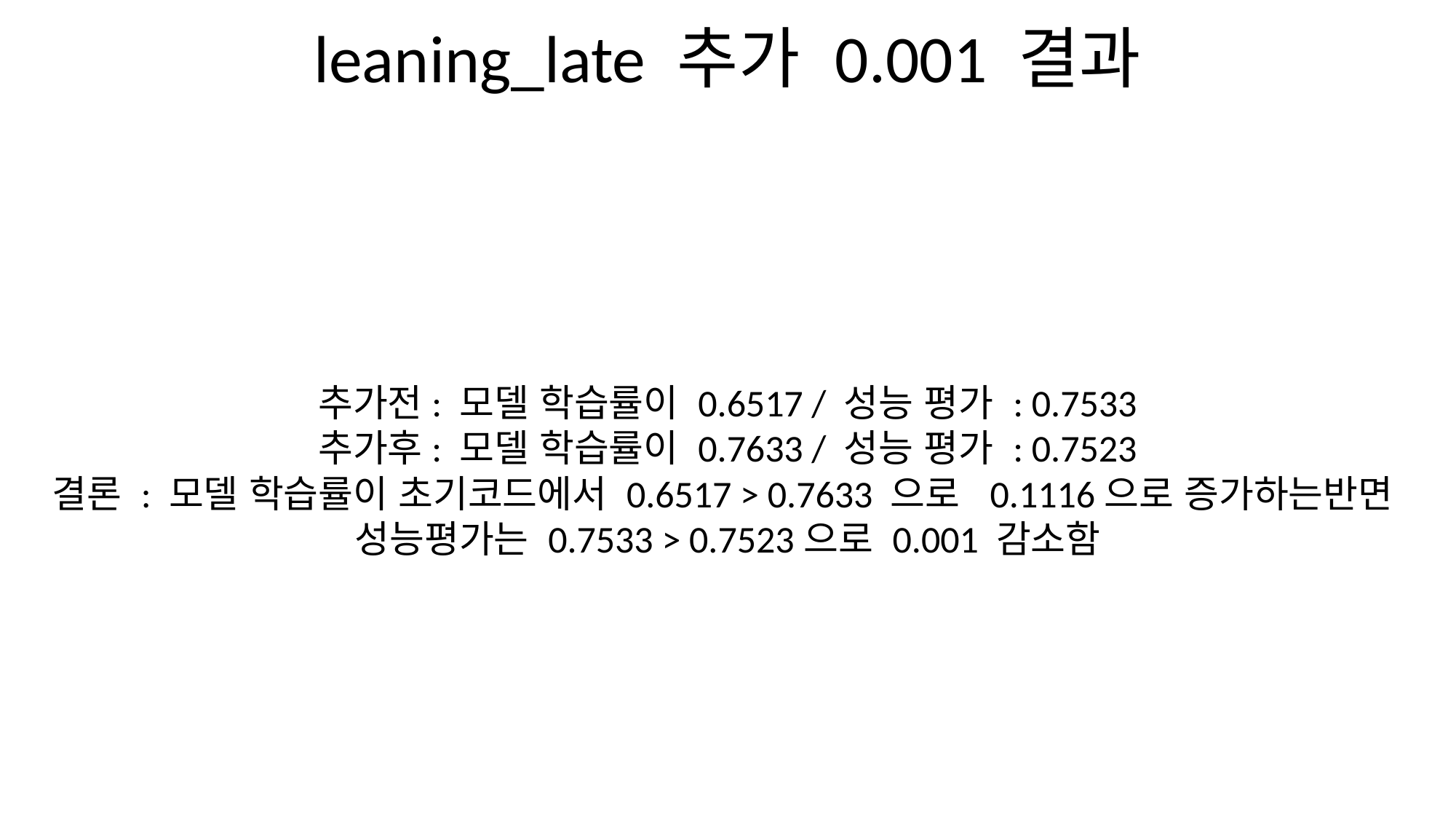

leaning_late 추가 0.001 결과
추가전: 모델 학습률이 0.6517 / 성능 평가 : 0.7533
추가후: 모델 학습률이 0.7633 / 성능 평가 : 0.7523
결론 : 모델 학습률이 초기코드에서 0.6517 > 0.7633 으로  0.1116으로 증가하는반면
성능평가는 0.7533 > 0.7523으로 0.001 감소함